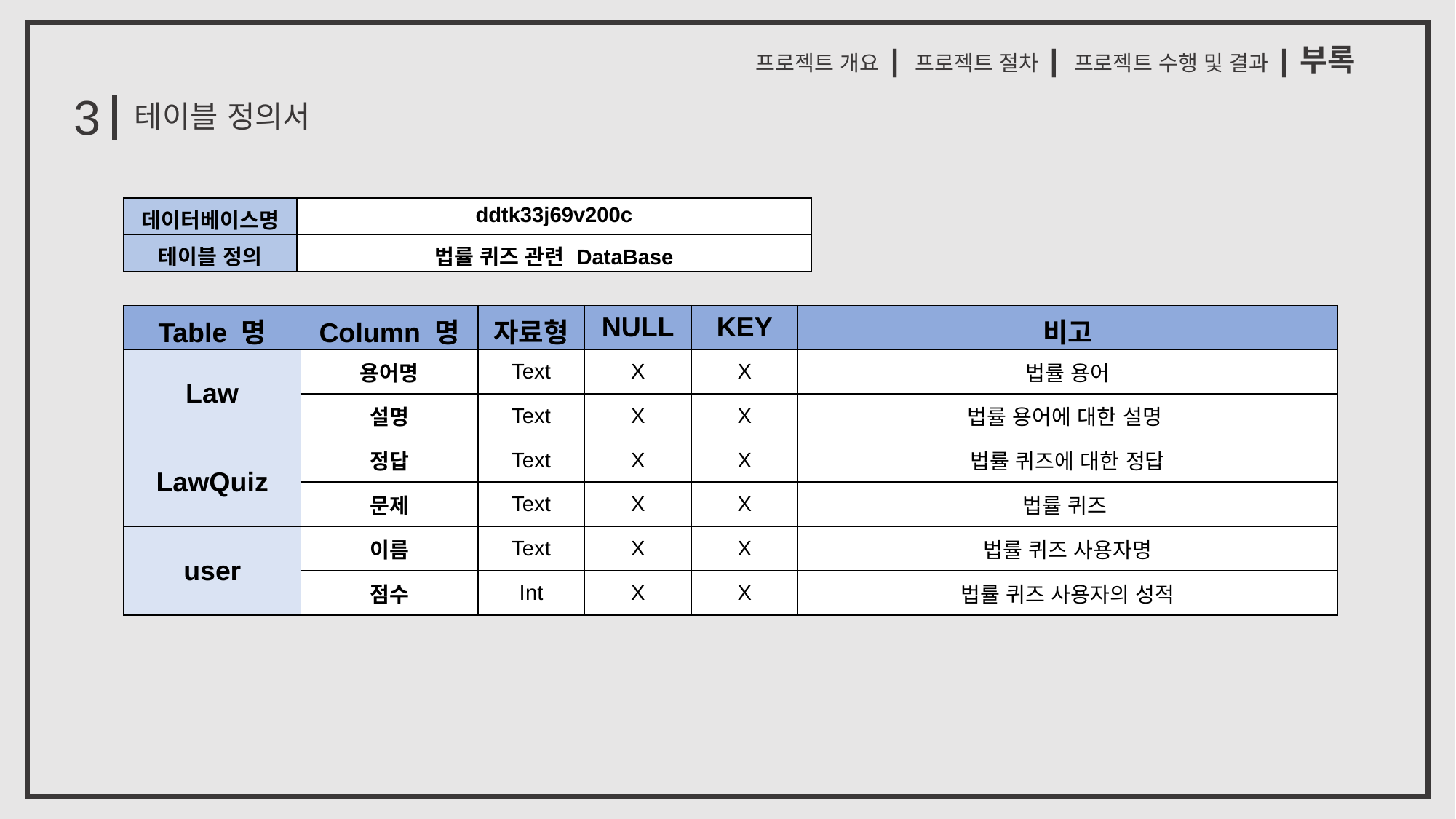

프로젝트 개요 | 프로젝트 절차 | 프로젝트 수행 및 결과 | 부록
3
테이블 정의서
| 데이터베이스명 | ddtk33j69v200c |
| --- | --- |
| 테이블 정의 | 법률 퀴즈 관련 DataBase |
| Table 명 | Column 명 | 자료형 | NULL | KEY | 비고 |
| --- | --- | --- | --- | --- | --- |
| Law | 용어명 | Text | X | X | 법률 용어 |
|  | 설명 | Text | X | X | 법률 용어에 대한 설명 |
| LawQuiz | 정답 | Text | X | X | 법률 퀴즈에 대한 정답 |
|  | 문제 | Text | X | X | 법률 퀴즈 |
| user | 이름 | Text | X | X | 법률 퀴즈 사용자명 |
|  | 점수 | Int | X | X | 법률 퀴즈 사용자의 성적 |